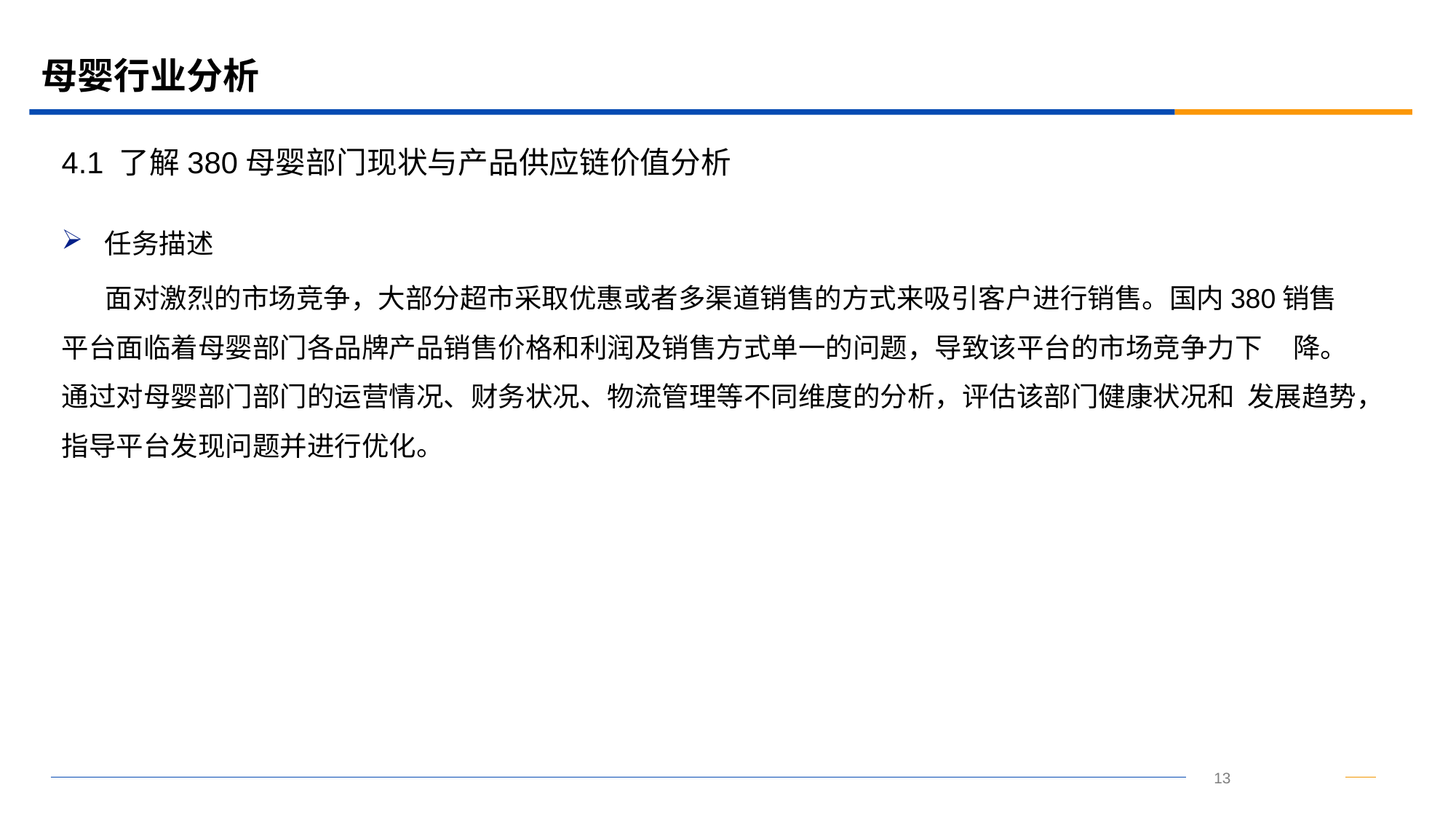

# 母婴行业分析
4.1 了解380母婴部门现状与产品供应链价值分析
任务描述
      面对激烈的市场竞争，大部分超市采取优惠或者多渠道销售的方式来吸引客户进行销售。国内380销售  平台面临着母婴部门各品牌产品销售价格和利润及销售方式单一的问题，导致该平台的市场竞争力下     降。通过对母婴部门部门的运营情况、财务状况、物流管理等不同维度的分析，评估该部门健康状况和  发展趋势，指导平台发现问题并进行优化。